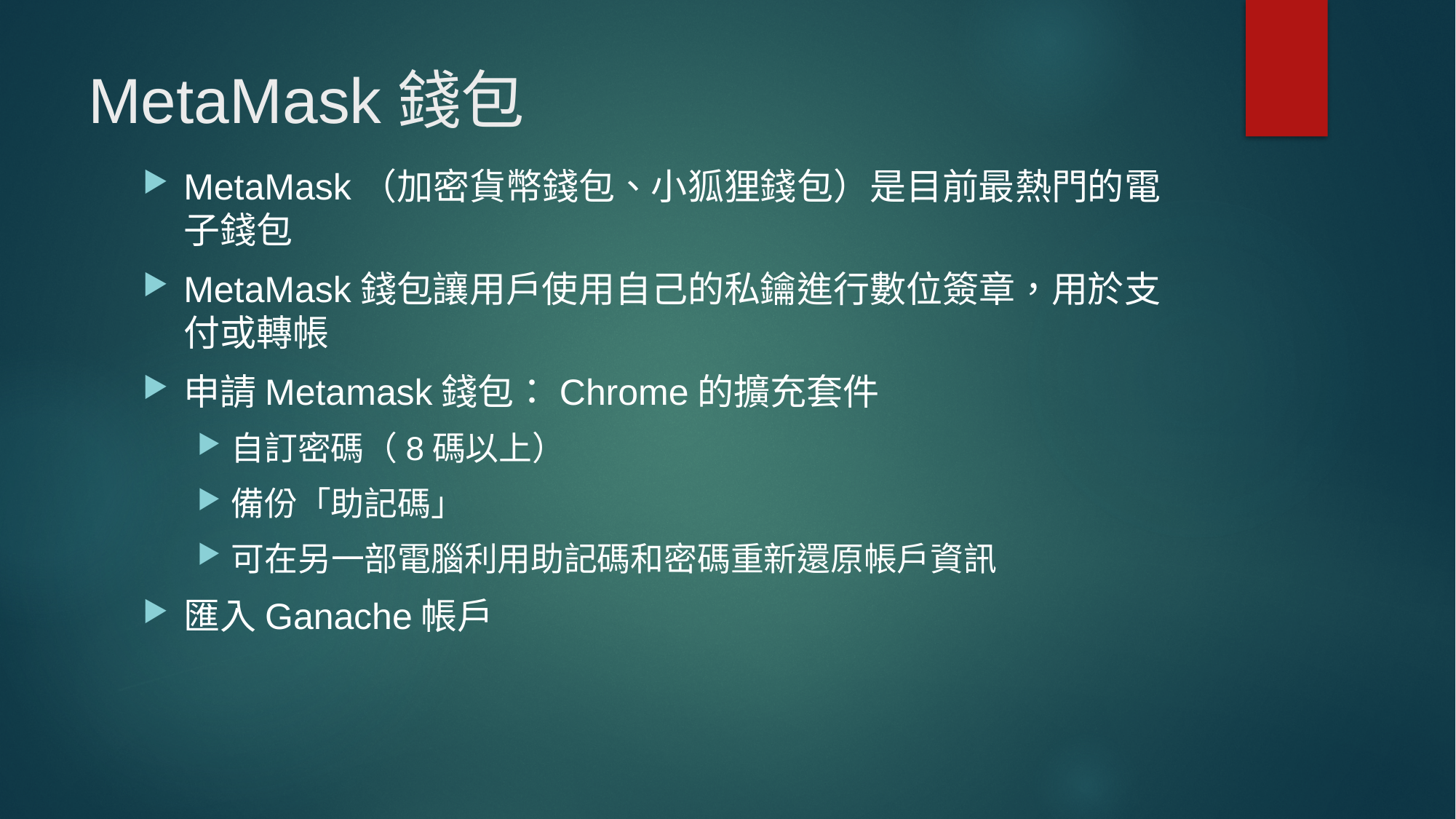

# MetaMask錢包
MetaMask（加密貨幣錢包、小狐狸錢包）是目前最熱門的電子錢包
MetaMask錢包讓用戶使用自己的私鑰進行數位簽章，用於支付或轉帳
申請Metamask錢包：Chrome的擴充套件
自訂密碼（8碼以上）
備份「助記碼」
可在另一部電腦利用助記碼和密碼重新還原帳戶資訊
匯入Ganache帳戶